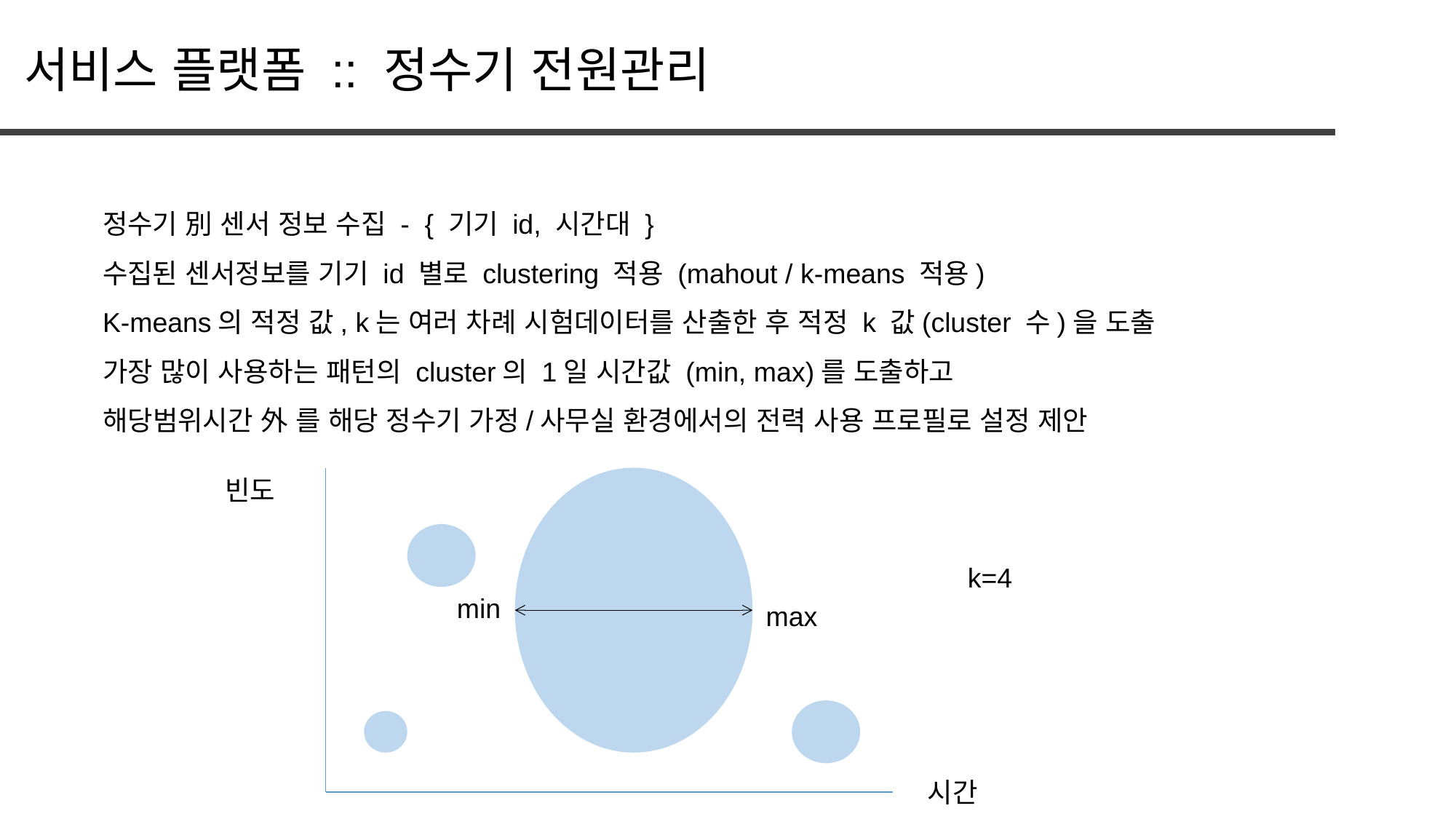

서비스 플랫폼 :: 정수기 전원관리
정수기 別 센서 정보 수집 -  { 기기 id, 시간대 }
수집된 센서정보를 기기 id 별로 clustering 적용 (mahout / k-means 적용)
K-means의 적정 값, k는 여러 차례 시험데이터를 산출한 후 적정 k 값(cluster 수)을 도출
가장 많이 사용하는 패턴의 cluster의 1일 시간값 (min, max)를 도출하고
해당범위시간 外 를 해당 정수기 가정/사무실 환경에서의 전력 사용 프로필로 설정 제안
빈도

k=4
min
max

시간